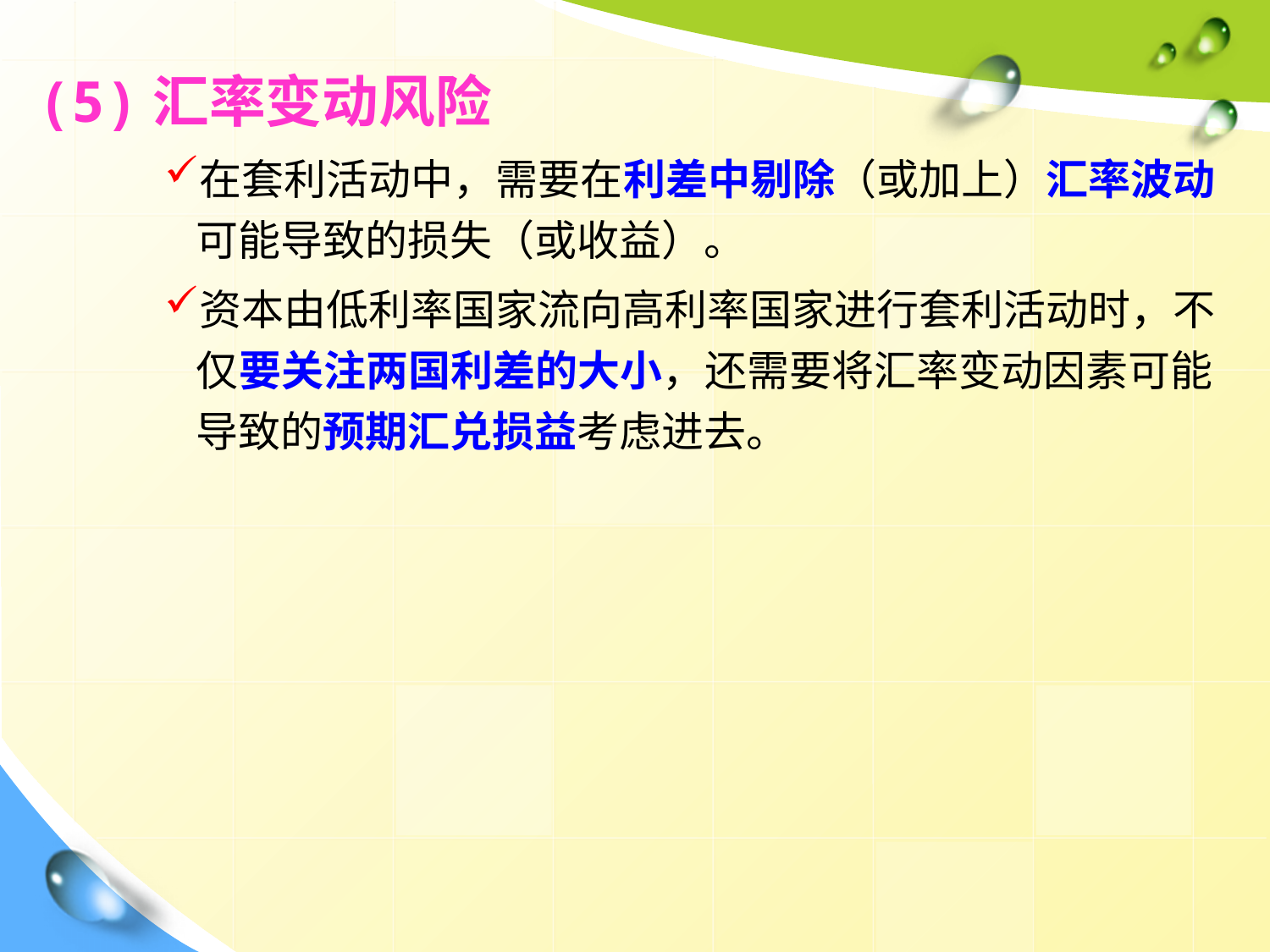

(5)汇率变动风险
在套利活动中，需要在利差中剔除（或加上）汇率波动可能导致的损失（或收益）。
资本由低利率国家流向高利率国家进行套利活动时，不仅要关注两国利差的大小，还需要将汇率变动因素可能导致的预期汇兑损益考虑进去。